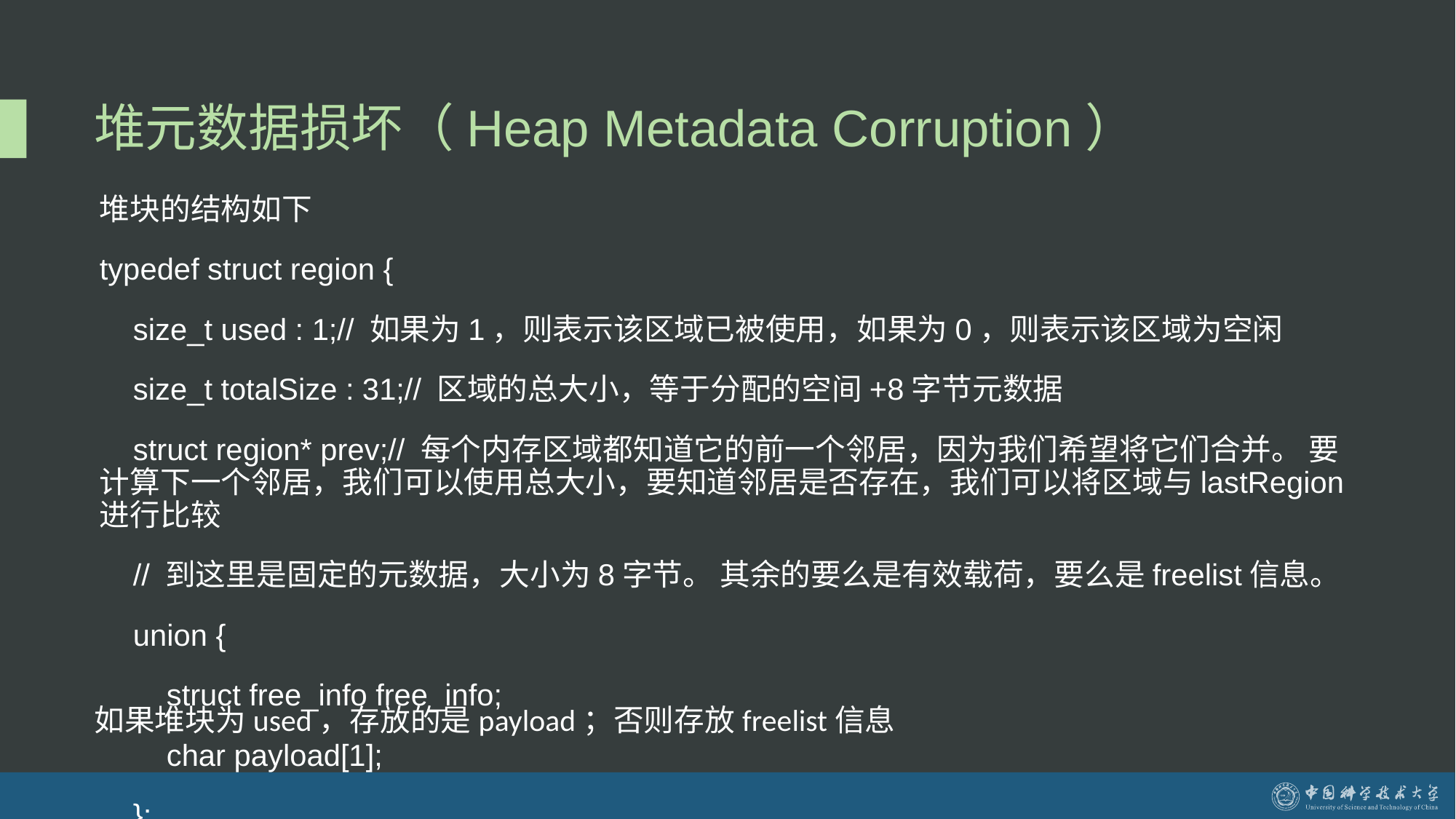

# 堆元数据损坏（Heap Metadata Corruption）
堆块的结构如下
typedef struct region {    size_t used : 1;// 如果为1，则表示该区域已被使用，如果为0，则表示该区域为空闲    size_t totalSize : 31;// 区域的总大小，等于分配的空间+8字节元数据    struct region* prev;// 每个内存区域都知道它的前一个邻居，因为我们希望将它们合并。 要计算下一个邻居，我们可以使用总大小，要知道邻居是否存在，我们可以将区域与lastRegion进行比较    // 到这里是固定的元数据，大小为8字节。 其余的要么是有效载荷，要么是freelist信息。    union {        struct free_info free_info;        char payload[1];    };
} region;
如果堆块为used，存放的是payload；否则存放freelist信息